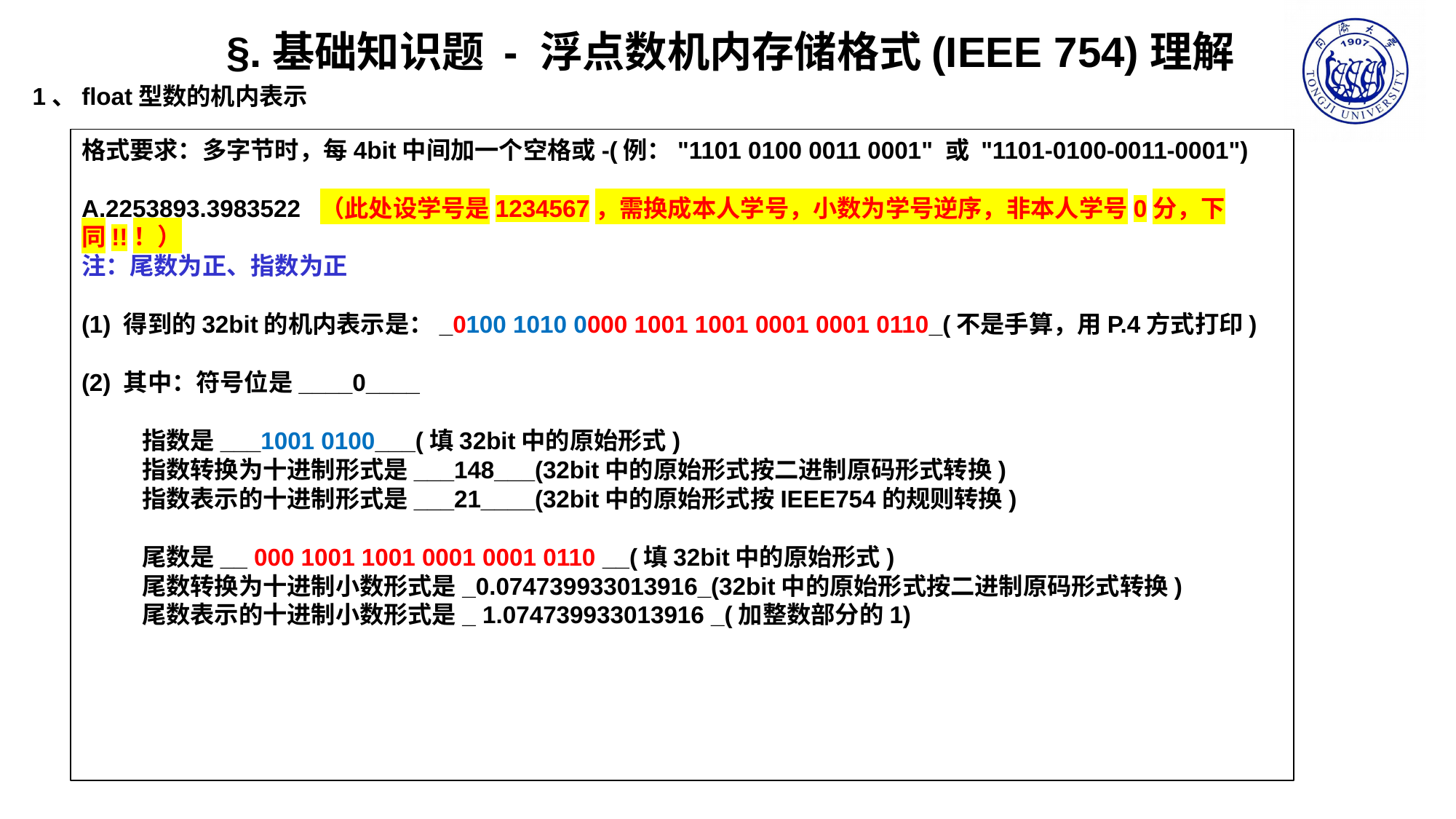

§.基础知识题 - 浮点数机内存储格式(IEEE 754)理解
1、float型数的机内表示
格式要求：多字节时，每4bit中间加一个空格或-(例："1101 0100 0011 0001" 或 "1101-0100-0011-0001")

A.2253893.3983522  （此处设学号是1234567，需换成本人学号，小数为学号逆序，非本人学号0分，下同!!！）
注：尾数为正、指数为正

(1) 得到的32bit的机内表示是：_0100 1010 0000 1001 1001 0001 0001 0110_(不是手算，用P.4方式打印)

(2) 其中：符号位是____0____

          指数是___1001 0100___(填32bit中的原始形式)
          指数转换为十进制形式是___148___(32bit中的原始形式按二进制原码形式转换)
          指数表示的十进制形式是___21____(32bit中的原始形式按IEEE754的规则转换)

          尾数是__ 000 1001 1001 0001 0001 0110 __(填32bit中的原始形式)
          尾数转换为十进制小数形式是_0.074739933013916_(32bit中的原始形式按二进制原码形式转换)
          尾数表示的十进制小数形式是_ 1.074739933013916 _(加整数部分的1)